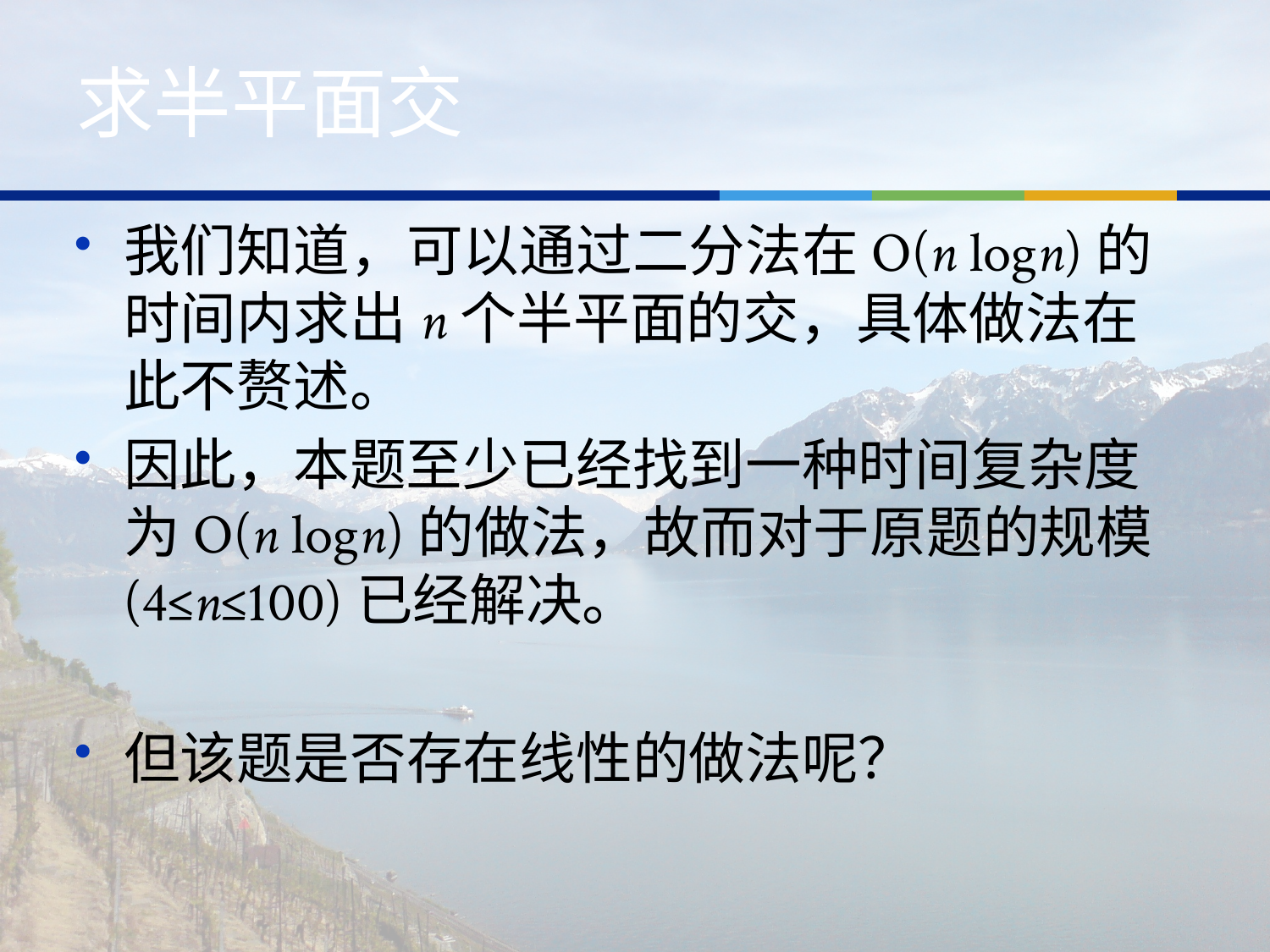

# 求半平面交
我们知道，可以通过二分法在O(n logn)的时间内求出n个半平面的交，具体做法在此不赘述。
因此，本题至少已经找到一种时间复杂度为O(n logn)的做法，故而对于原题的规模(4≤n≤100)已经解决。

但该题是否存在线性的做法呢？